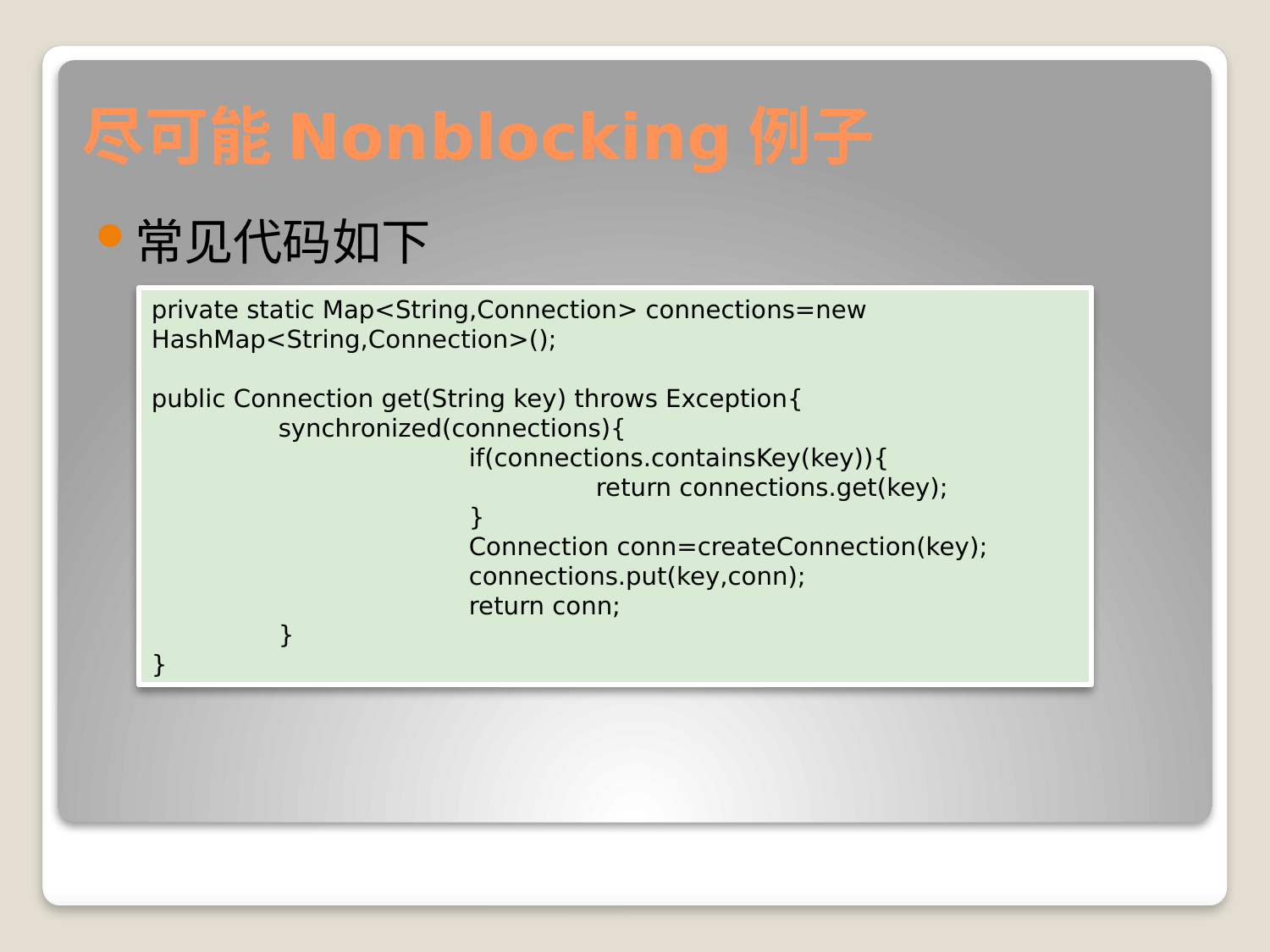

# 尽可能Nonblocking例子
常见代码如下

private static Map<String,Connection> connections=new HashMap<String,Connection>();

public Connection get(String key) throws Exception{
	synchronized(connections){
		if(connections.containsKey(key)){
			return connections.get(key);
		}
		Connection conn=createConnection(key);
		connections.put(key,conn);
		return conn;
	}
}